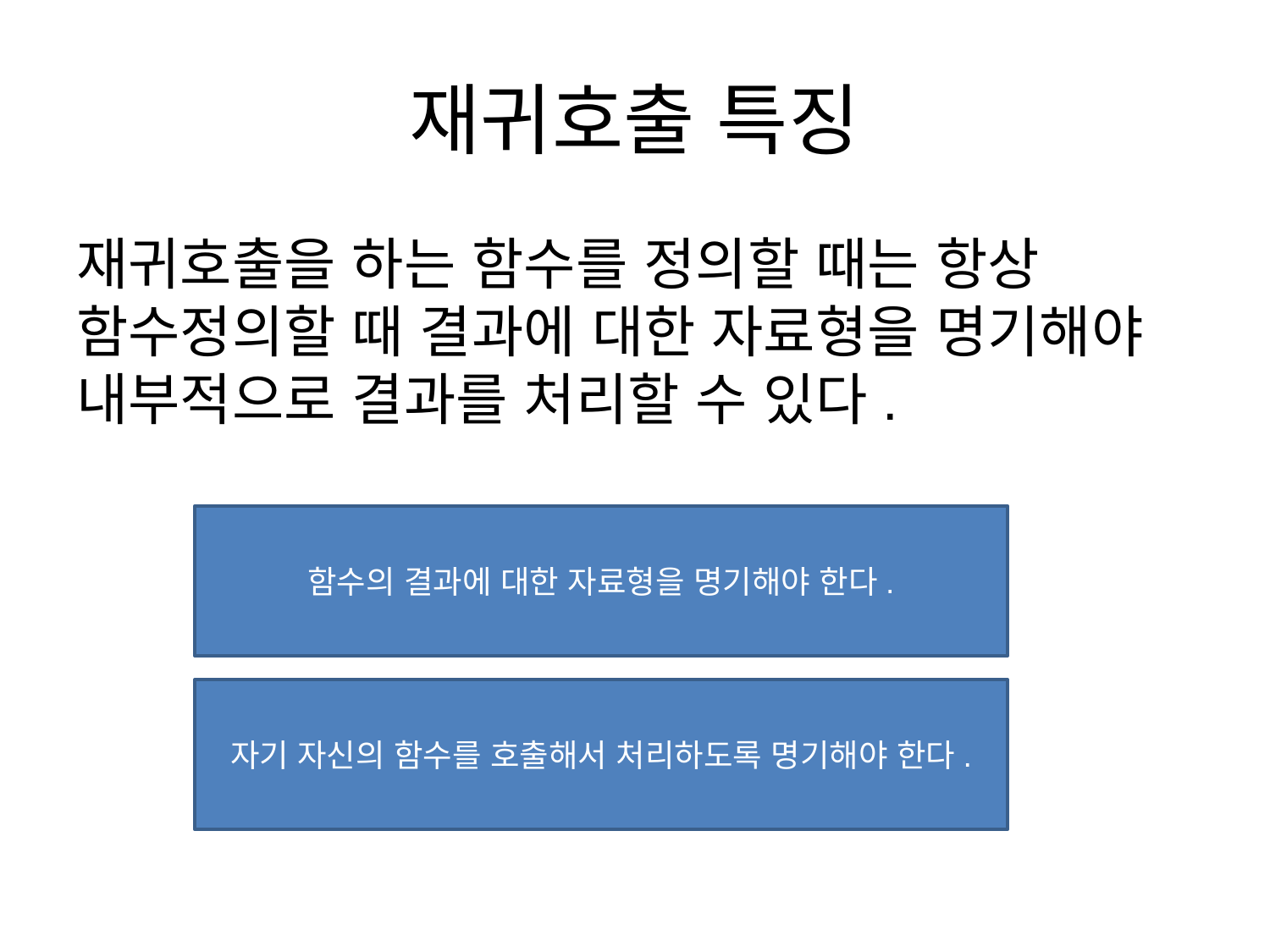

# 재귀호출 특징
재귀호출을 하는 함수를 정의할 때는 항상 함수정의할 때 결과에 대한 자료형을 명기해야 내부적으로 결과를 처리할 수 있다.
함수의 결과에 대한 자료형을 명기해야 한다.
자기 자신의 함수를 호출해서 처리하도록 명기해야 한다.